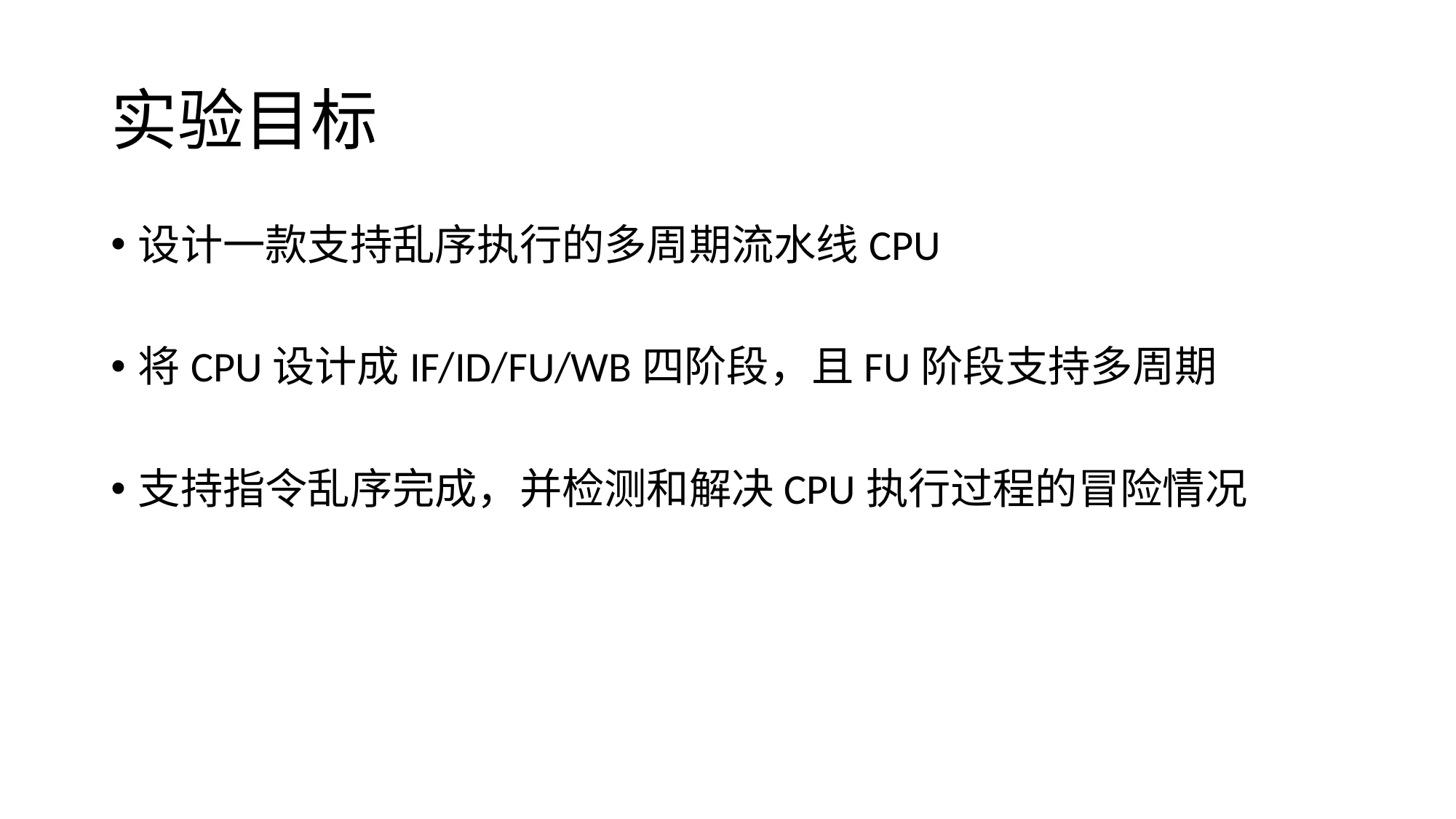

# 实验目标
设计一款支持乱序执行的多周期流水线CPU

将CPU设计成IF/ID/FU/WB四阶段，且FU阶段支持多周期

支持指令乱序完成，并检测和解决CPU执行过程的冒险情况